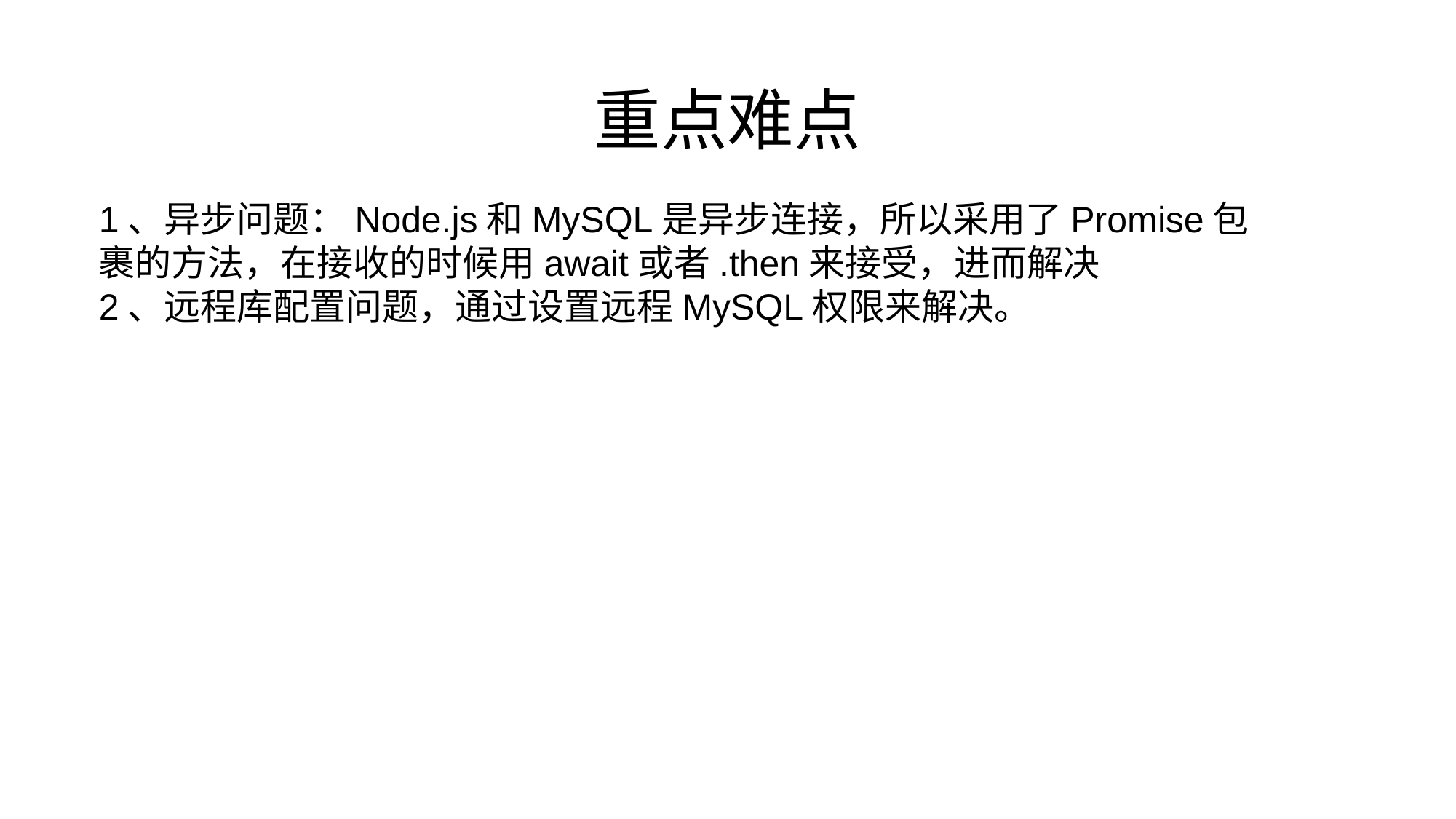

# 重点难点
1、异步问题：Node.js和MySQL是异步连接，所以采用了Promise包裹的方法，在接收的时候用await或者.then来接受，进而解决
2、远程库配置问题，通过设置远程MySQL权限来解决。